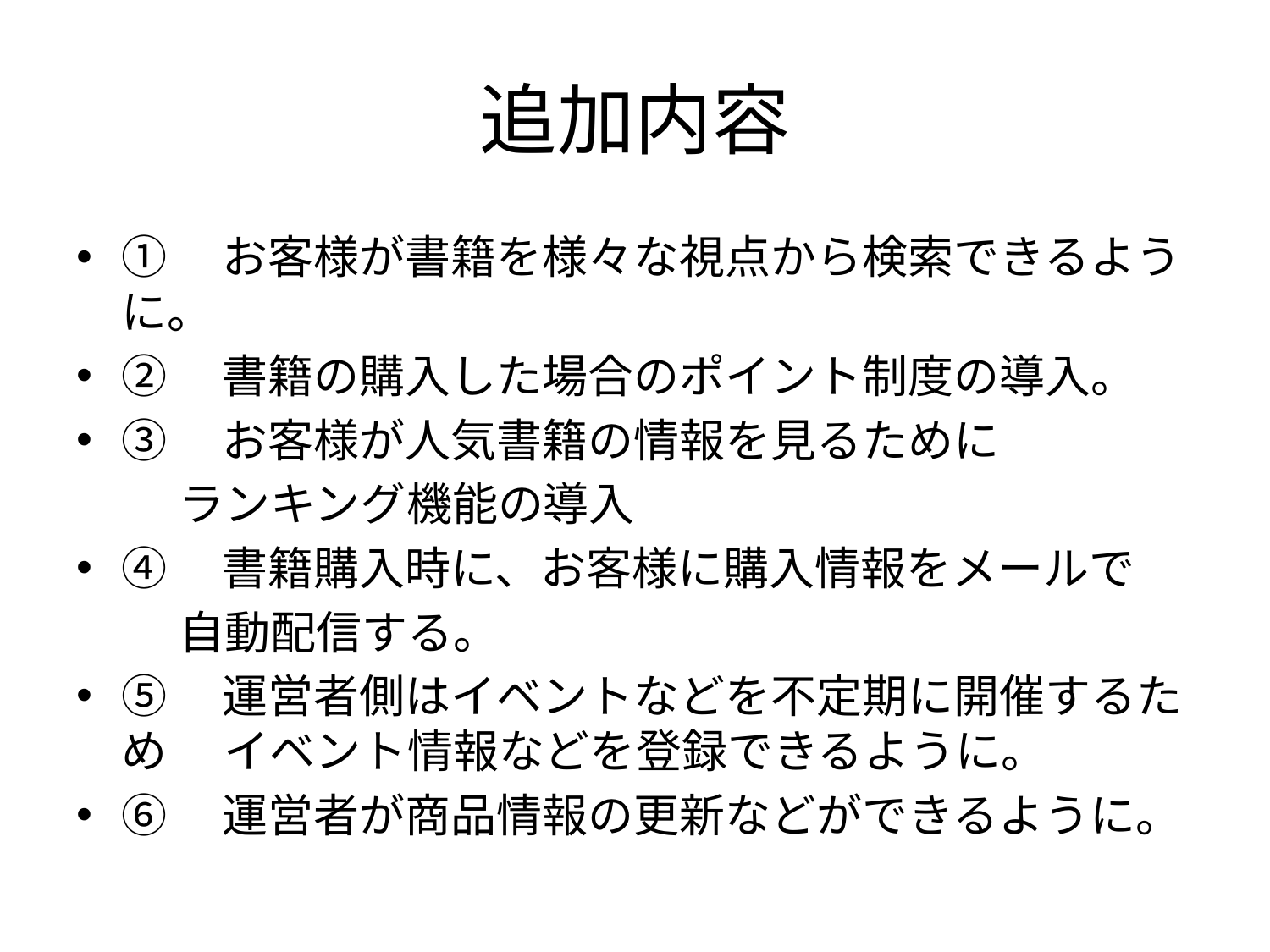

# 追加内容
①　お客様が書籍を様々な視点から検索できるように。
②　書籍の購入した場合のポイント制度の導入。
③　お客様が人気書籍の情報を見るために
	ランキング機能の導入
④　書籍購入時に、お客様に購入情報をメールで
	自動配信する。
⑤　運営者側はイベントなどを不定期に開催するため	イベント情報などを登録できるように。
⑥　運営者が商品情報の更新などができるように。